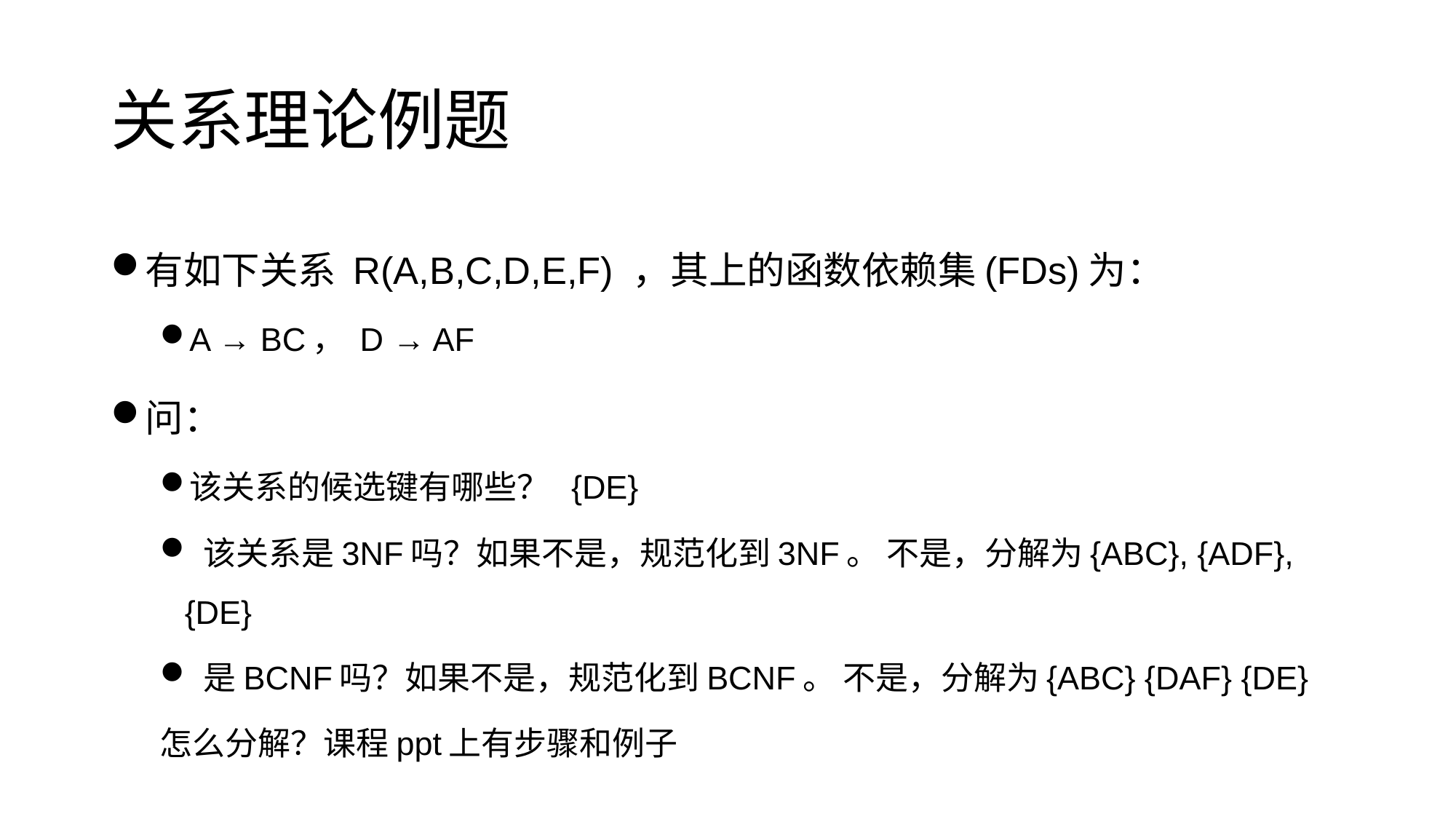

# 关系理论例题
有如下关系 R(A,B,C,D,E,F) ，其上的函数依赖集(FDs)为：
A → BC， D → AF
问：
该关系的候选键有哪些？  {DE}
 该关系是3NF吗？如果不是，规范化到3NF。 不是，分解为{ABC}, {ADF}, {DE}
 是BCNF吗？如果不是，规范化到BCNF。 不是，分解为{ABC} {DAF} {DE}
怎么分解？课程ppt上有步骤和例子